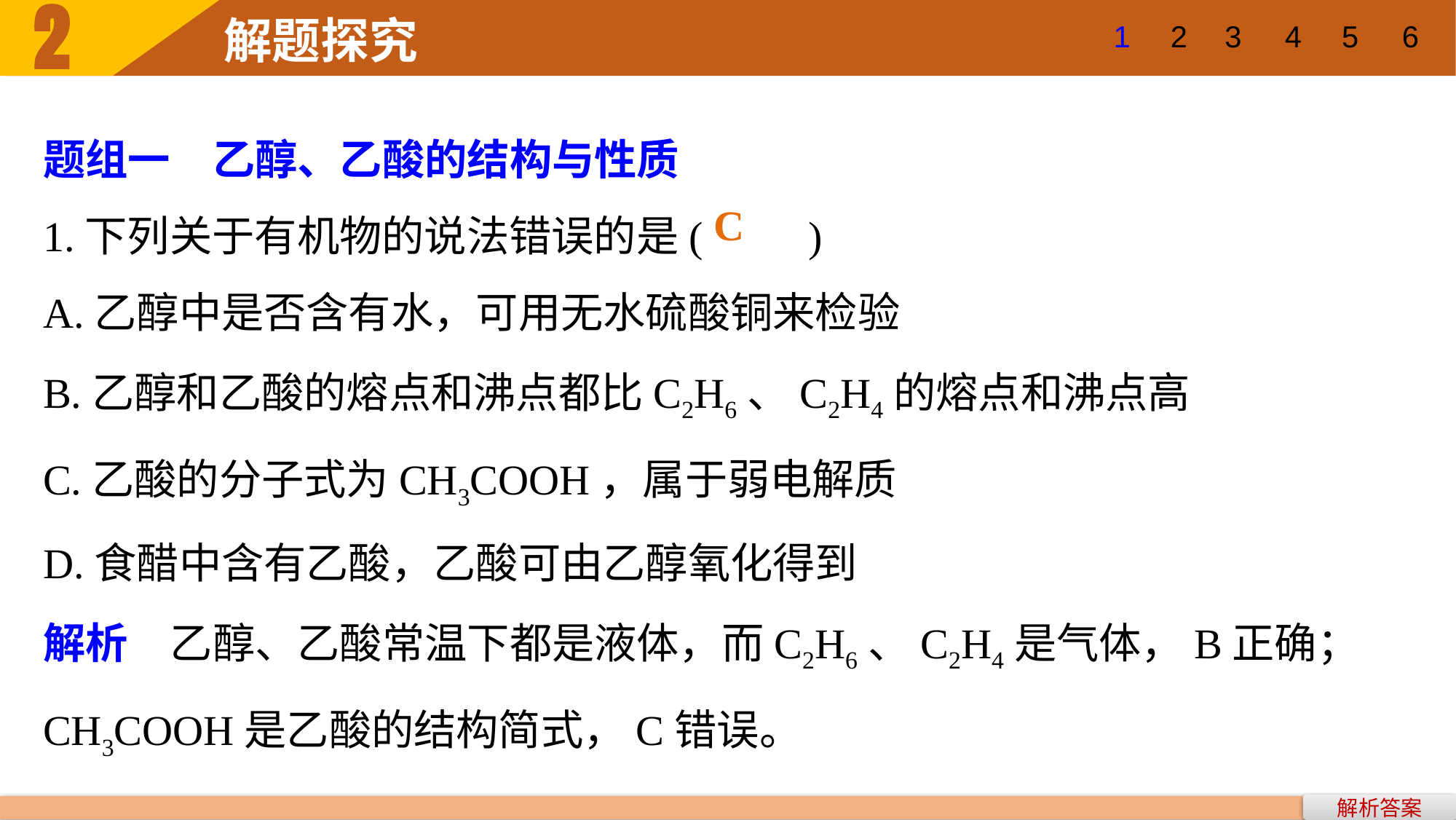

1
2
3
4
5
6
题组一　乙醇、乙酸的结构与性质
1.下列关于有机物的说法错误的是(　　)
A.乙醇中是否含有水，可用无水硫酸铜来检验
B.乙醇和乙酸的熔点和沸点都比C2H6、C2H4的熔点和沸点高
C.乙酸的分子式为CH3COOH，属于弱电解质
D.食醋中含有乙酸，乙酸可由乙醇氧化得到
解析　乙醇、乙酸常温下都是液体，而C2H6、C2H4是气体，B正确；
CH3COOH是乙酸的结构简式，C错误。
C
解析答案